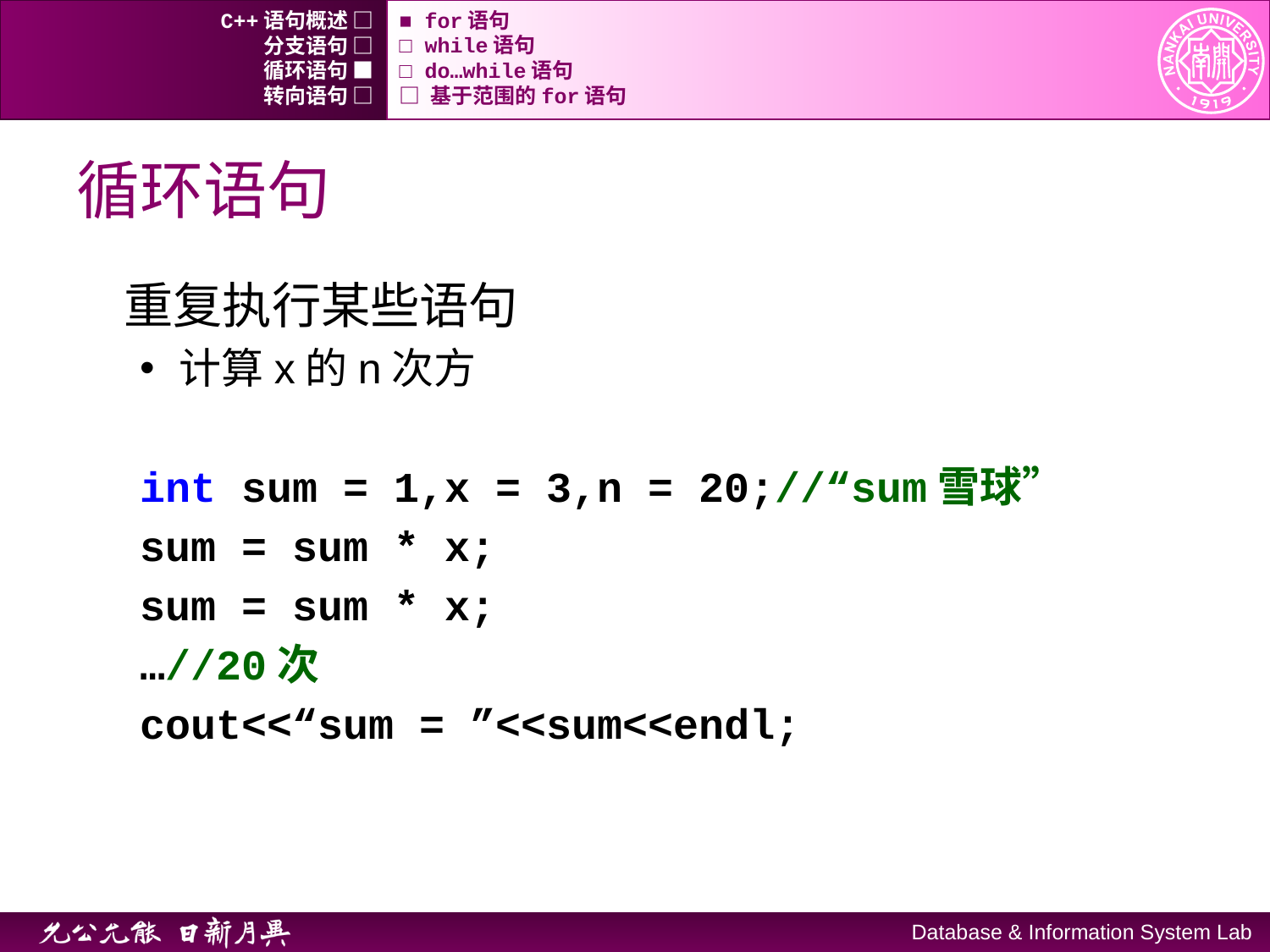

C++语句概述 □
■ for语句
分支语句 □
□ while语句
循环语句 ■
□ do…while语句
转向语句 □
□ 基于范围的for语句
# 循环语句
重复执行某些语句
计算x的n次方

int sum = 1,x = 3,n = 20;//“sum雪球”
sum = sum * x;
sum = sum * x;
…//20次
cout<<“sum = ”<<sum<<endl;